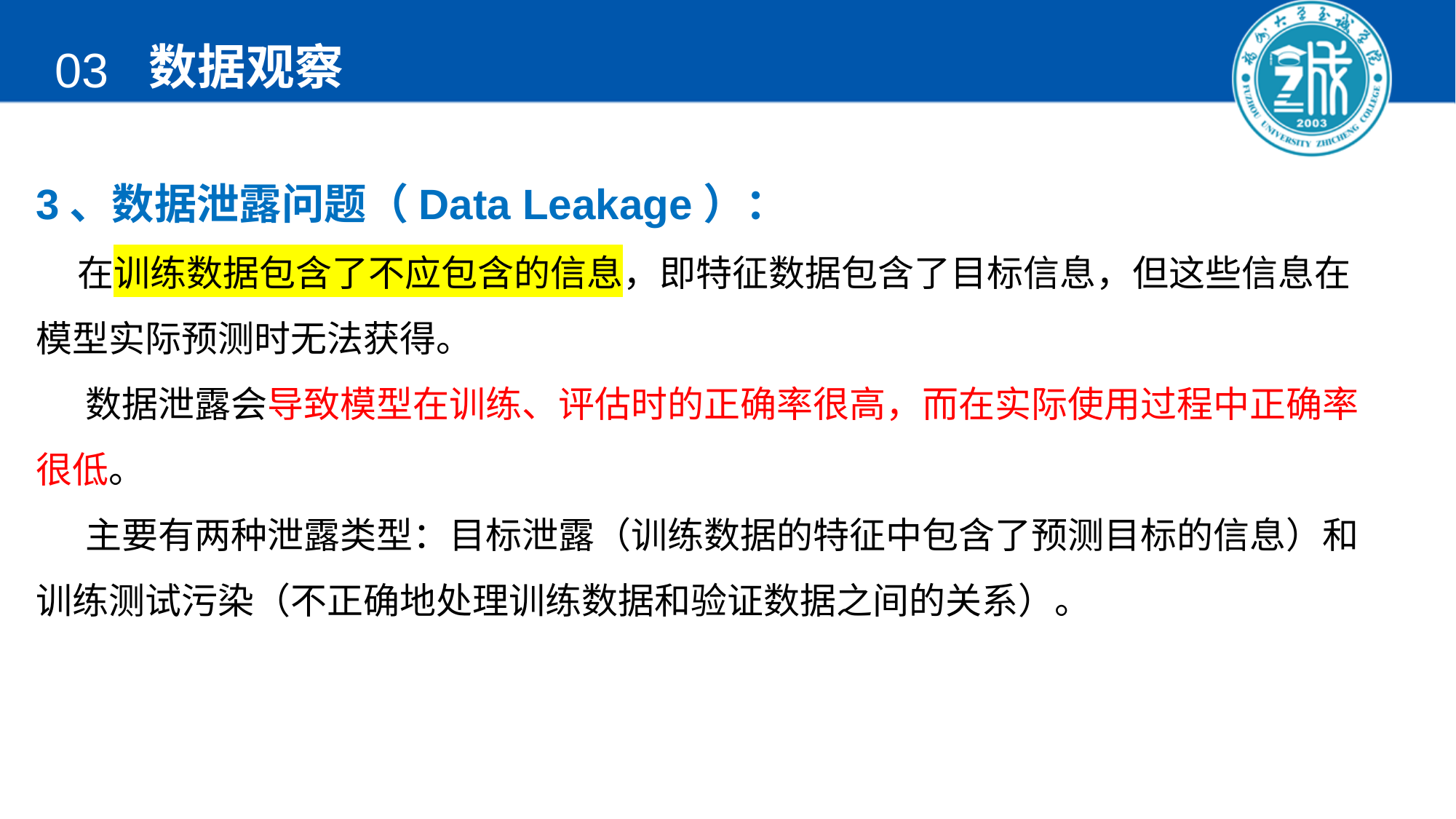

数据观察
03
3、数据泄露问题（Data Leakage）：
    在训练数据包含了不应包含的信息，即特征数据包含了目标信息，但这些信息在模型实际预测时无法获得。
     数据泄露会导致模型在训练、评估时的正确率很高，而在实际使用过程中正确率很低。
     主要有两种泄露类型：目标泄露（训练数据的特征中包含了预测目标的信息）和训练测试污染（不正确地处理训练数据和验证数据之间的关系）。